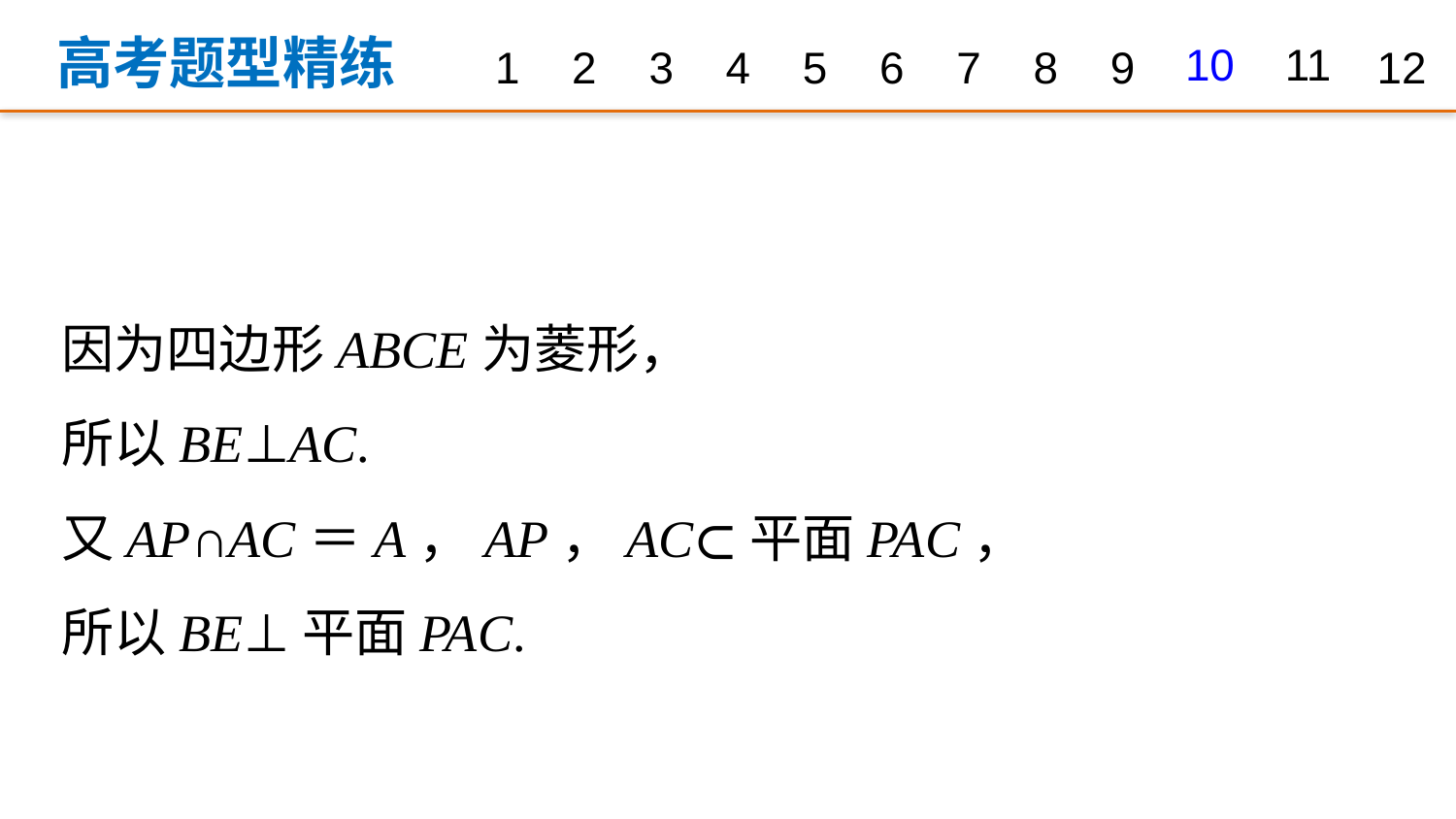

高考题型精练
1
2
3
4
5
6
7
8
9
10
11
12
因为四边形ABCE为菱形，
所以BE⊥AC.
又AP∩AC＝A，AP，AC⊂平面PAC，
所以BE⊥平面PAC.